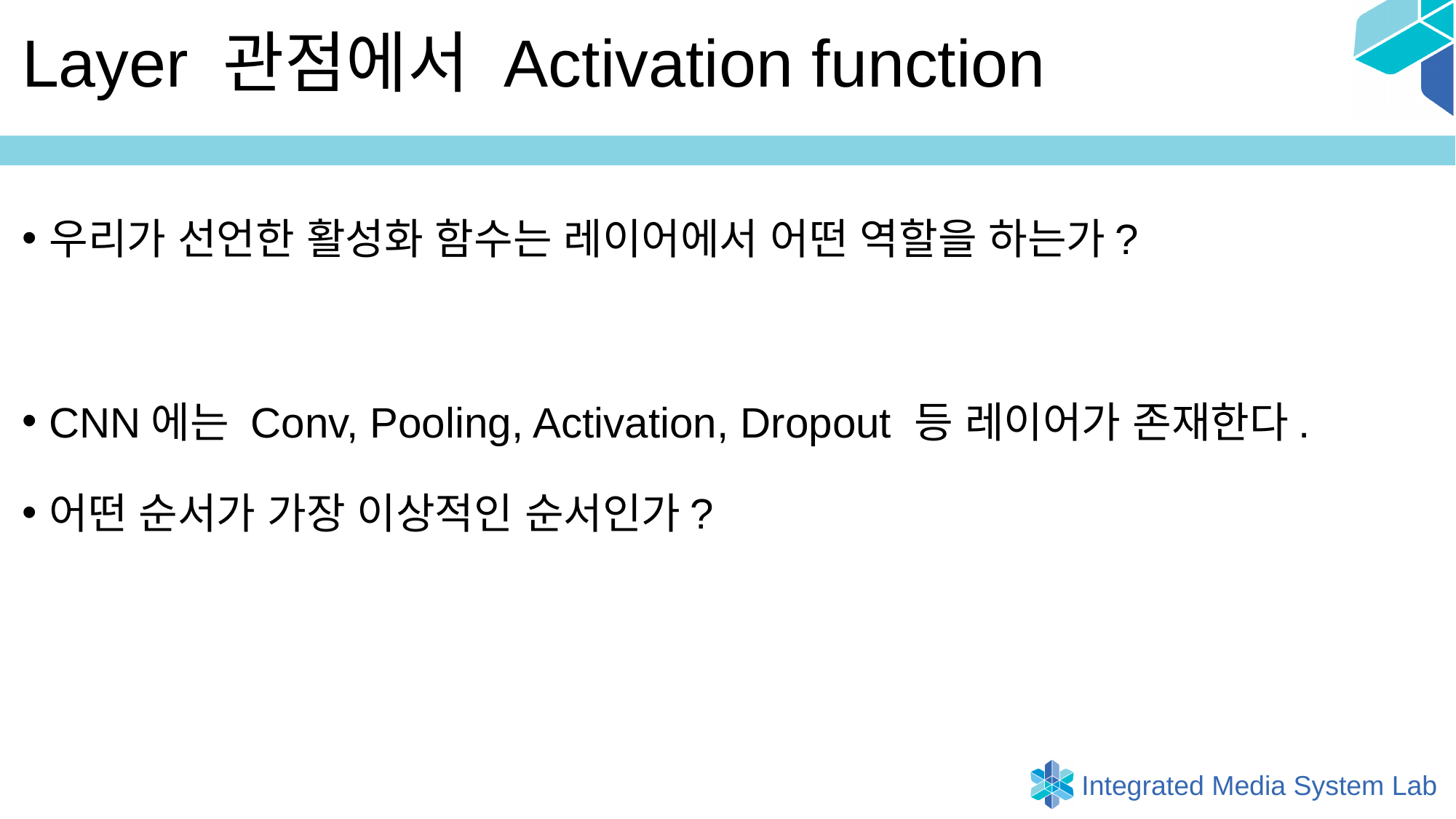

# Layer 관점에서 Activation function

우리가 선언한 활성화 함수는 레이어에서 어떤 역할을 하는가?

CNN에는 Conv, Pooling, Activation, Dropout 등 레이어가 존재한다.
어떤 순서가 가장 이상적인 순서인가?